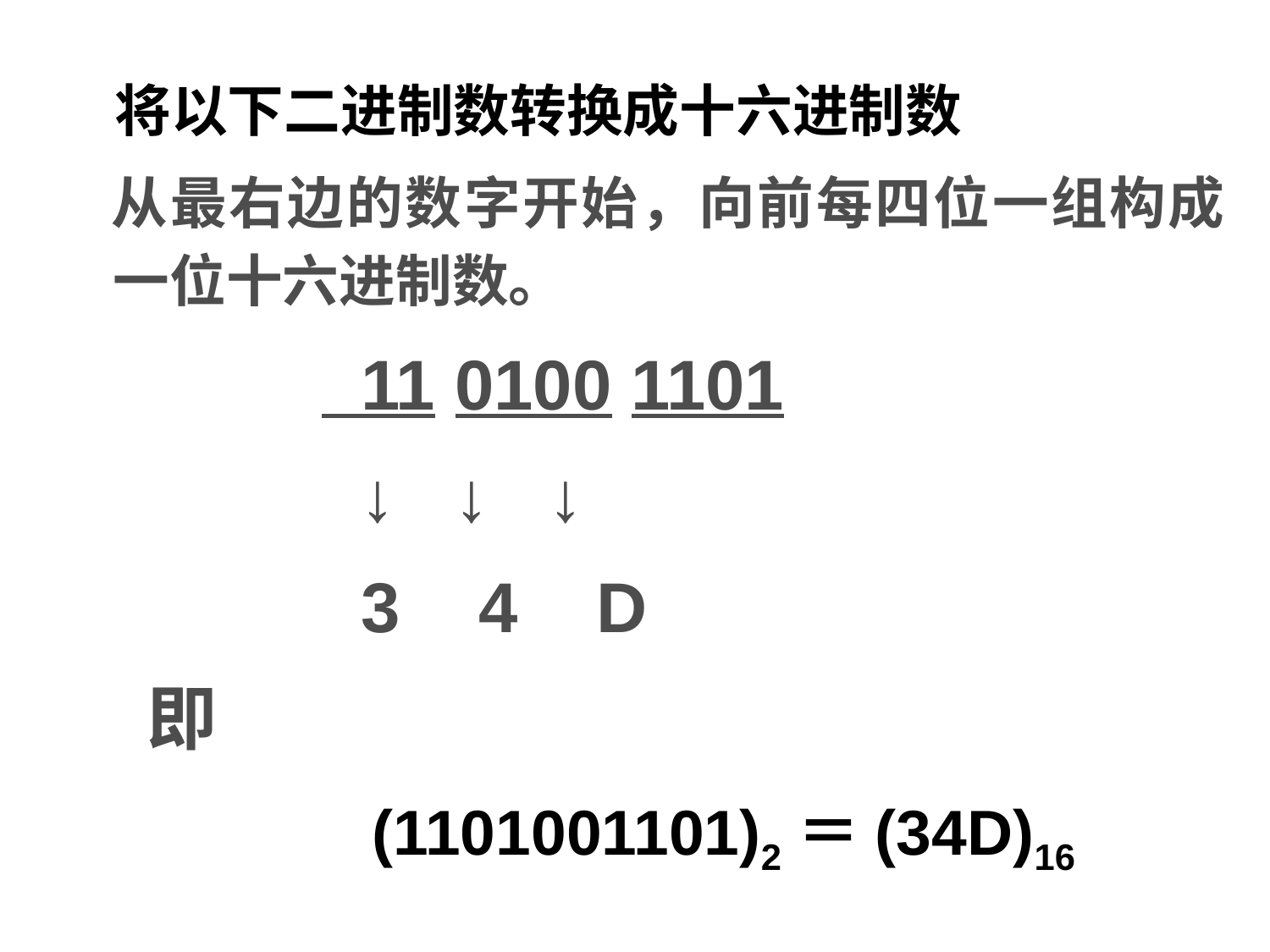

将以下二进制数转换成十六进制数
  从最右边的数字开始，向前每四位一组构成一位十六进制数。
               11 0100 1101
               ↓   ↓   ↓
               3    4    D
    即
(1101001101)2＝(34D)16